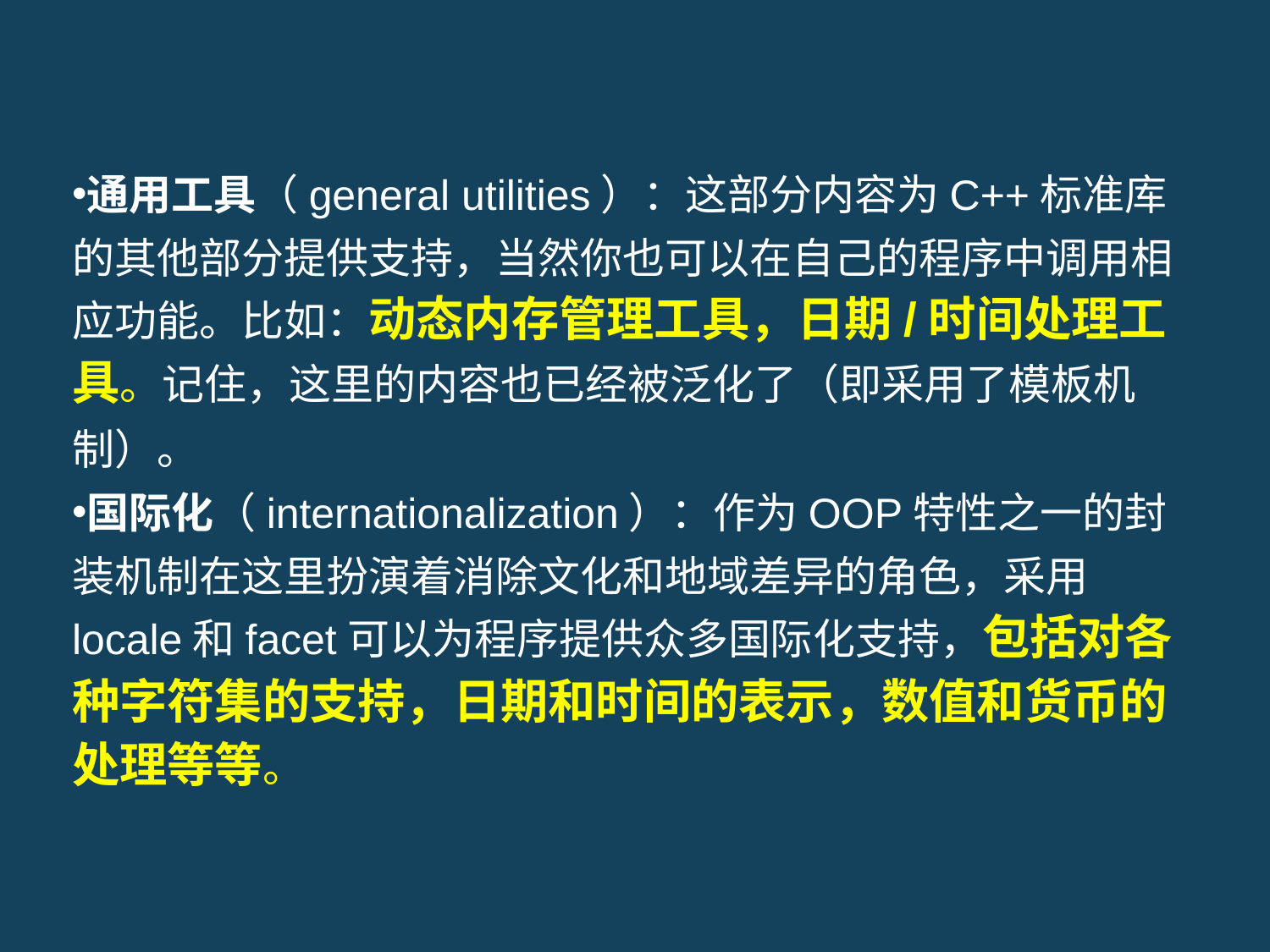

通用工具（general utilities）：这部分内容为C++标准库的其他部分提供支持，当然你也可以在自己的程序中调用相应功能。比如：动态内存管理工具，日期/时间处理工具。记住，这里的内容也已经被泛化了（即采用了模板机制）。
国际化（internationalization）：作为OOP特性之一的封装机制在这里扮演着消除文化和地域差异的角色，采用locale和facet可以为程序提供众多国际化支持，包括对各种字符集的支持，日期和时间的表示，数值和货币的处理等等。